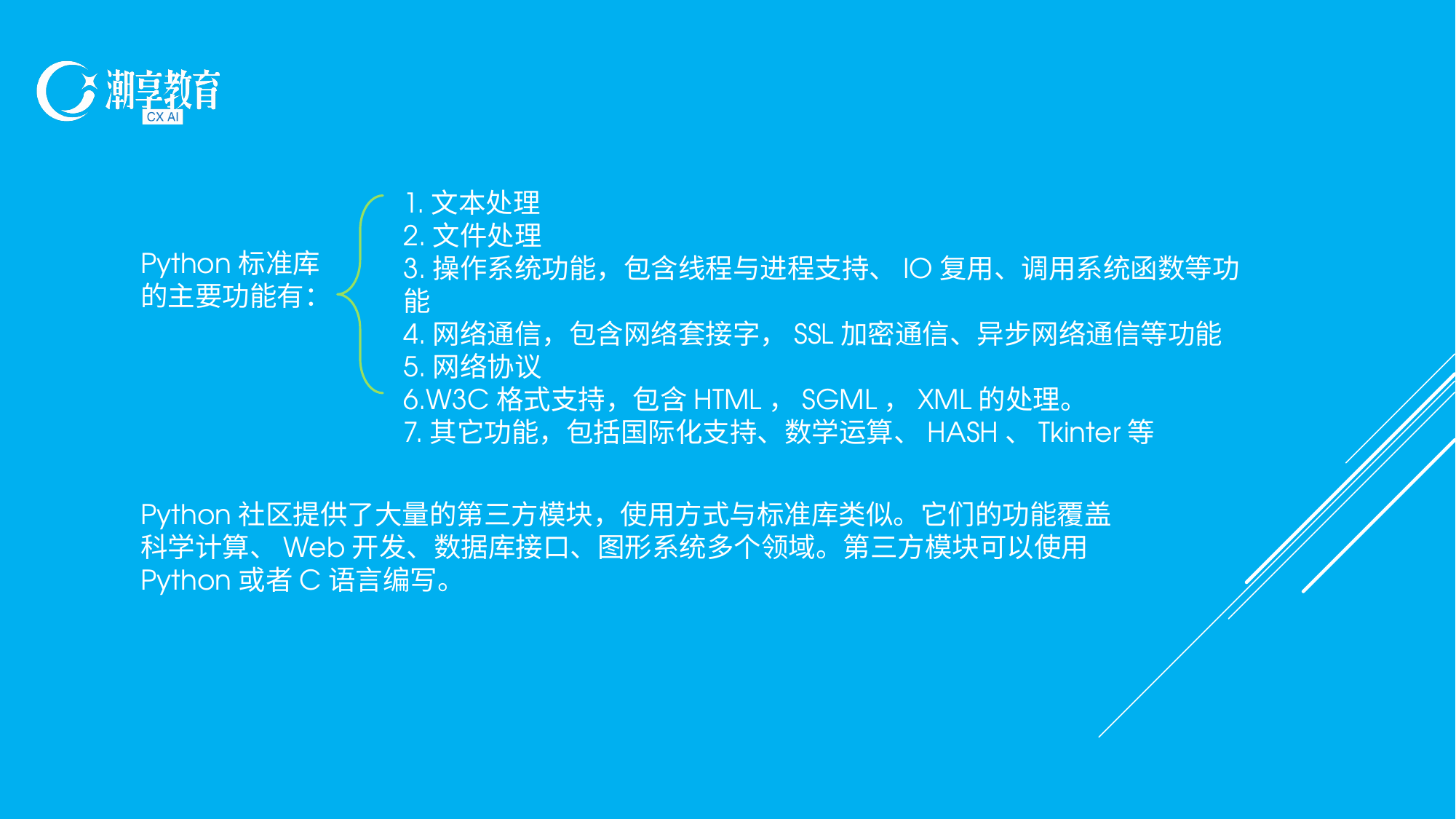

1.文本处理
2.文件处理
3.操作系统功能，包含线程与进程支持、IO复用、调用系统函数等功能
4.网络通信，包含网络套接字，SSL加密通信、异步网络通信等功能
5.网络协议
6.W3C格式支持，包含HTML，SGML，XML的处理。
7.其它功能，包括国际化支持、数学运算、HASH、Tkinter等

Python标准库的主要功能有：
Python社区提供了大量的第三方模块，使用方式与标准库类似。它们的功能覆盖科学计算、Web开发、数据库接口、图形系统多个领域。第三方模块可以使用Python或者C语言编写。